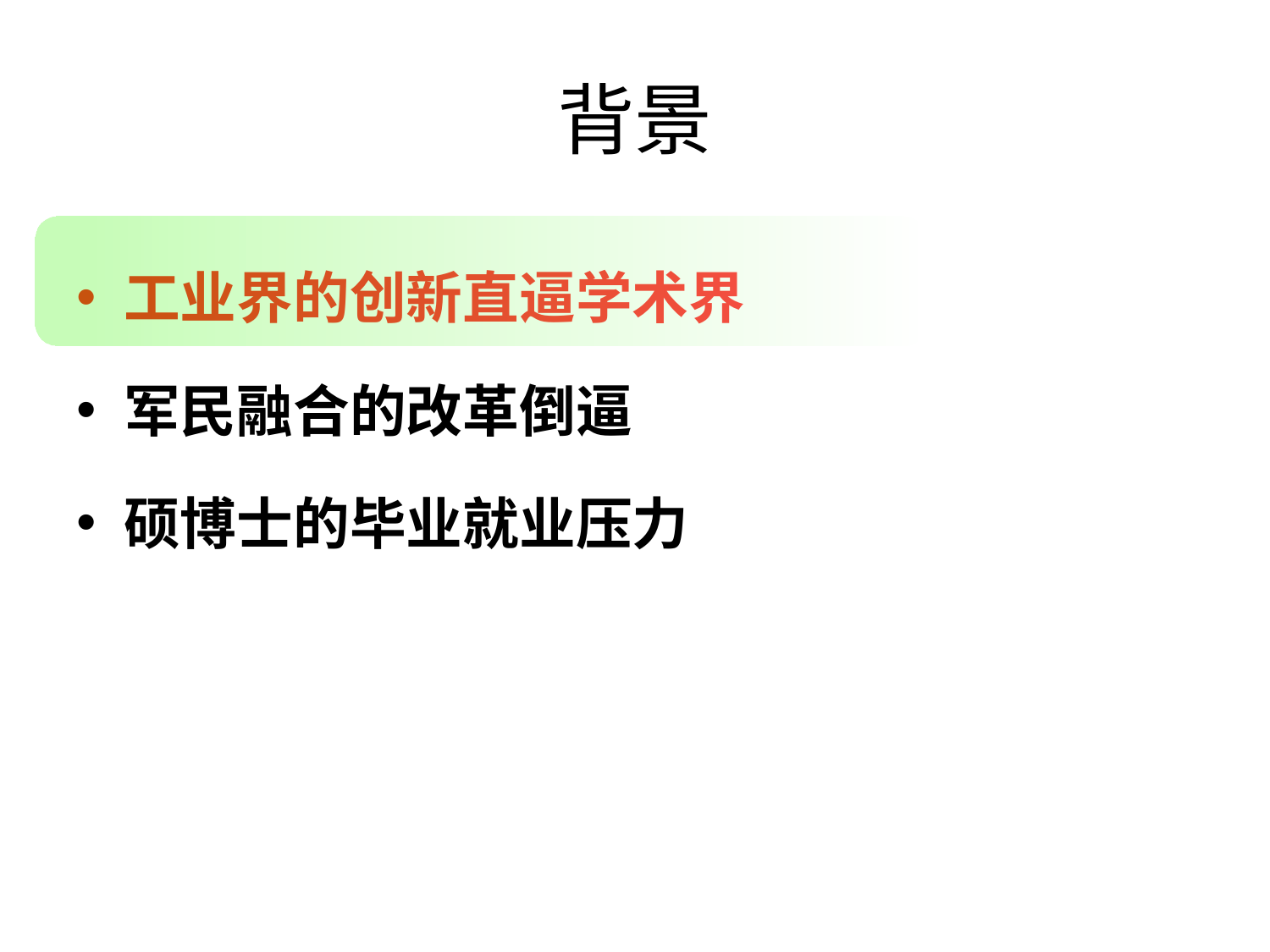

# 背景

工业界的创新直逼学术界
军民融合的改革倒逼
硕博士的毕业就业压力